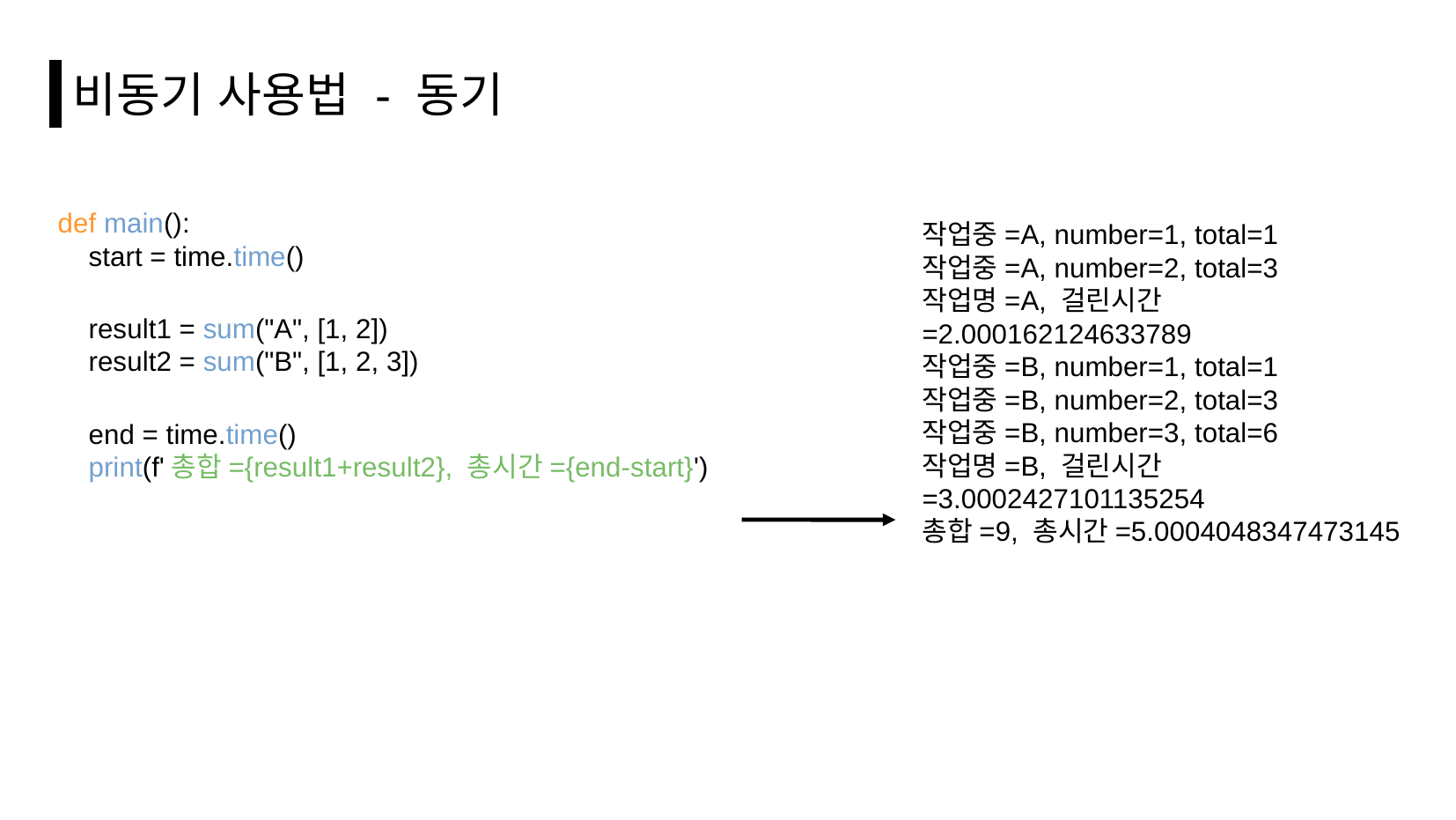

# 비동기 사용법 - 동기

def main():
    start = time.time()

    result1 = sum("A", [1, 2])
    result2 = sum("B", [1, 2, 3])

    end = time.time()
    print(f'총합={result1+result2}, 총시간={end-start}')
작업중=A, number=1, total=1
작업중=A, number=2, total=3
작업명=A, 걸린시간=2.000162124633789
작업중=B, number=1, total=1
작업중=B, number=2, total=3
작업중=B, number=3, total=6
작업명=B, 걸린시간=3.0002427101135254
총합=9, 총시간=5.0004048347473145